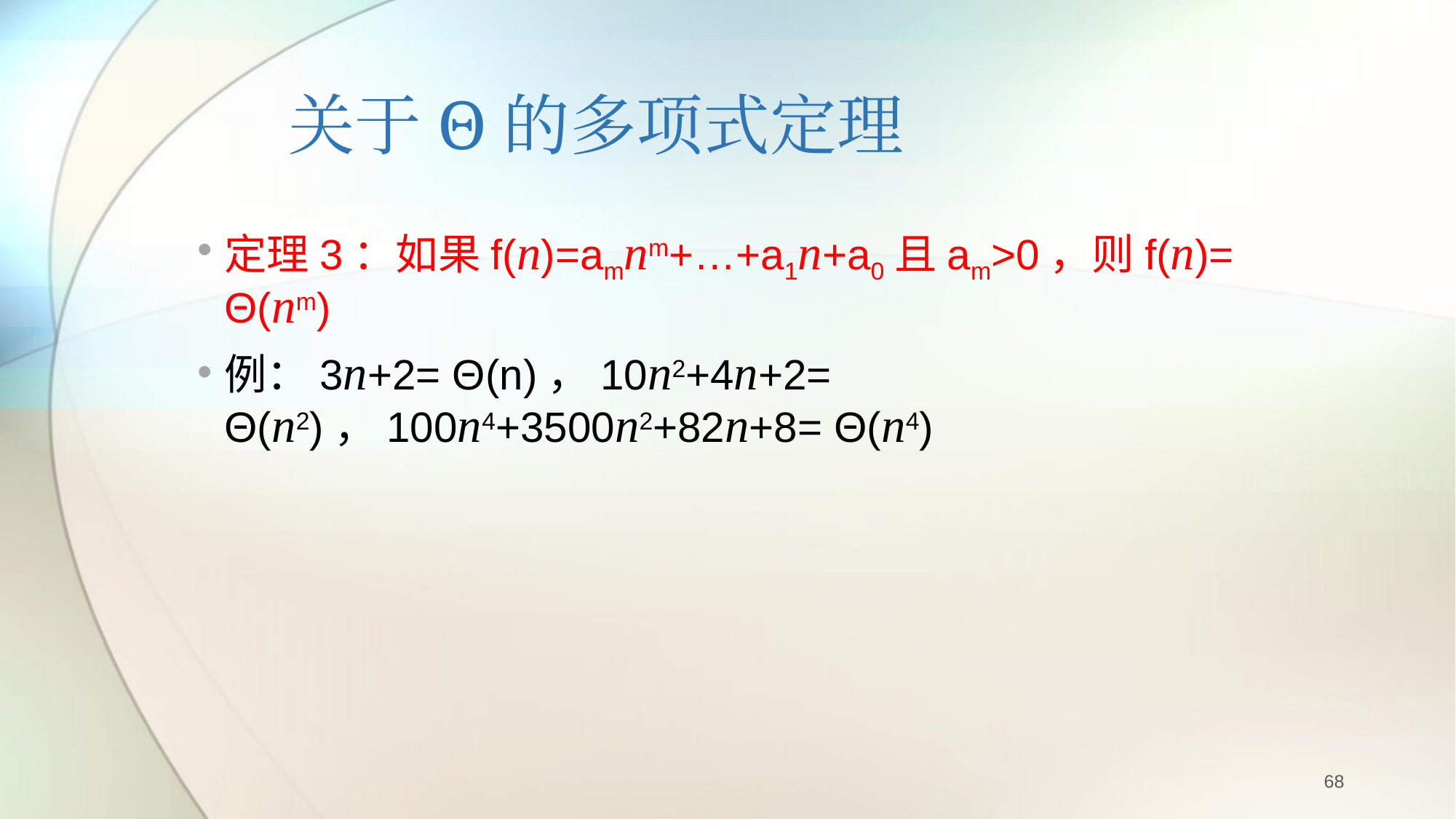

# 关于Θ的多项式定理
定理3：如果f(n)=amnm+…+a1n+a0且am>0，则f(n)= Θ(nm)
例：3n+2= Θ(n)，10n2+4n+2= Θ(n2)，100n4+3500n2+82n+8= Θ(n4)

68